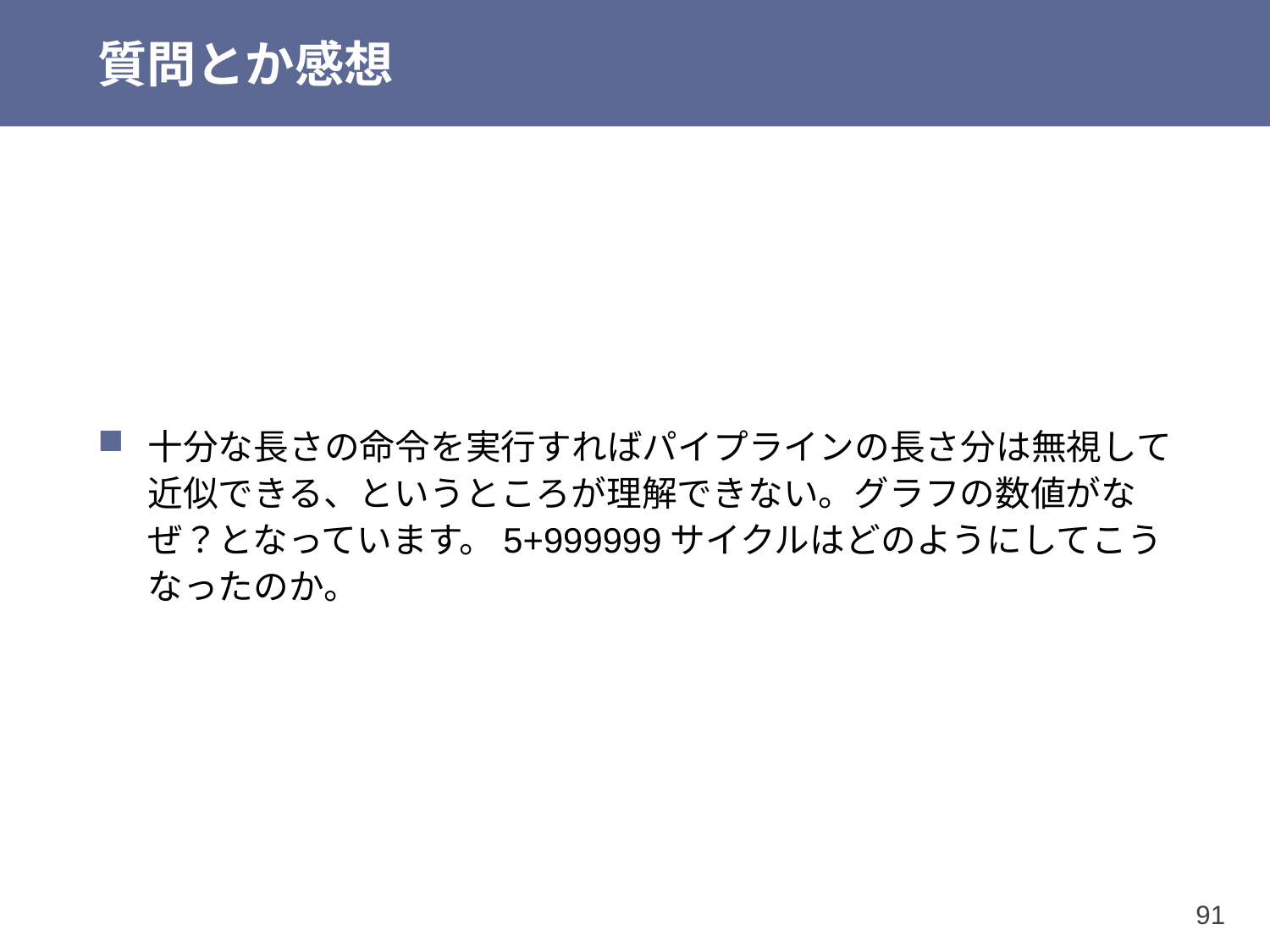

# 質問とか感想
十分な長さの命令を実行すればパイプラインの長さ分は無視して近似できる、というところが理解できない。グラフの数値がなぜ？となっています。5+999999サイクルはどのようにしてこうなったのか。